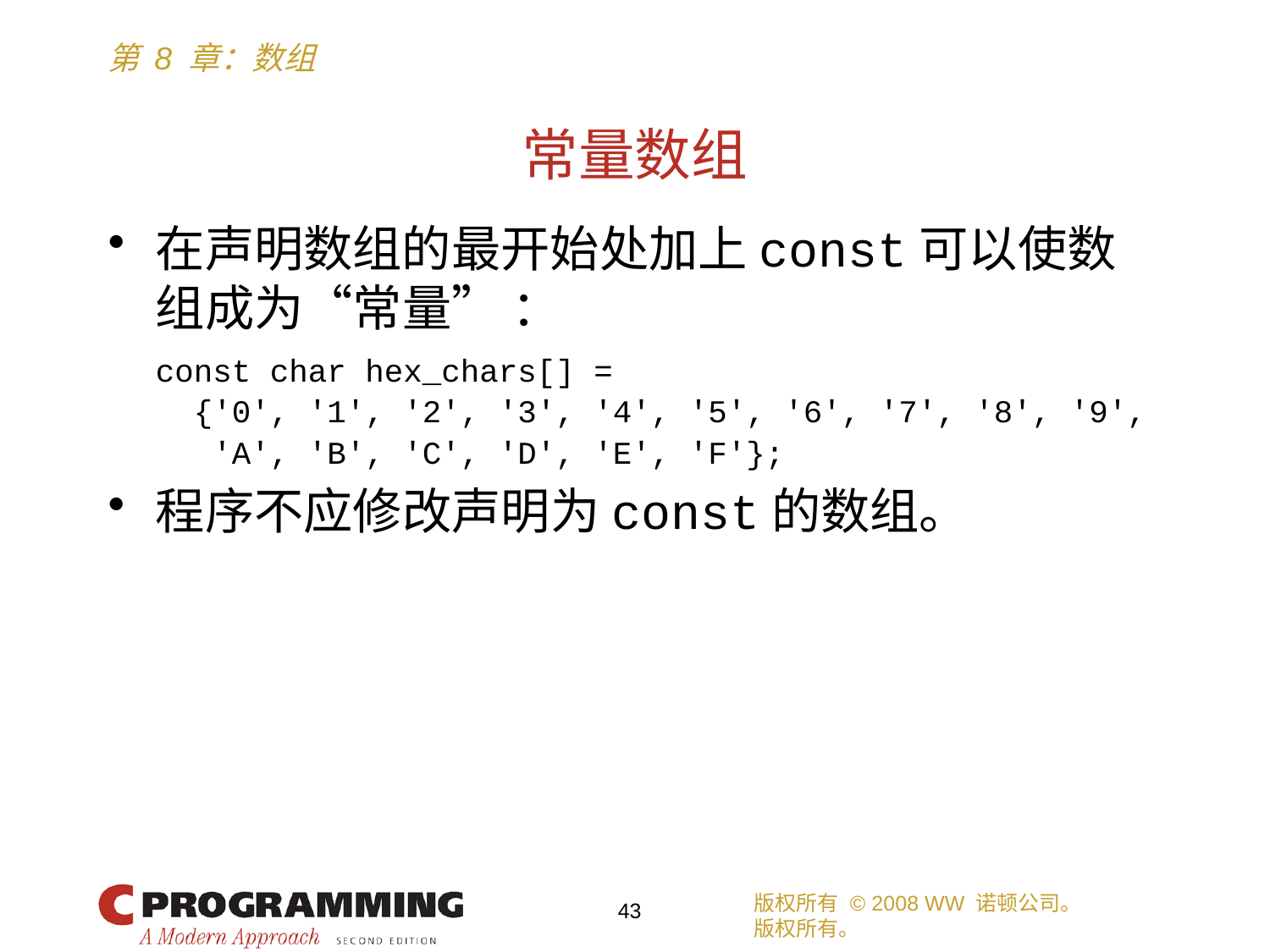

# 常量数组
在声明数组的最开始处加上const可以使数组成为“常量” ：
	const char hex_chars[] =
	  {'0', '1', '2', '3', '4', '5', '6', '7', '8', '9',
	   'A', 'B', 'C', 'D', 'E', 'F'};
程序不应修改声明为const的数组。
版权所有 © 2008 WW 诺顿公司。
版权所有。
43